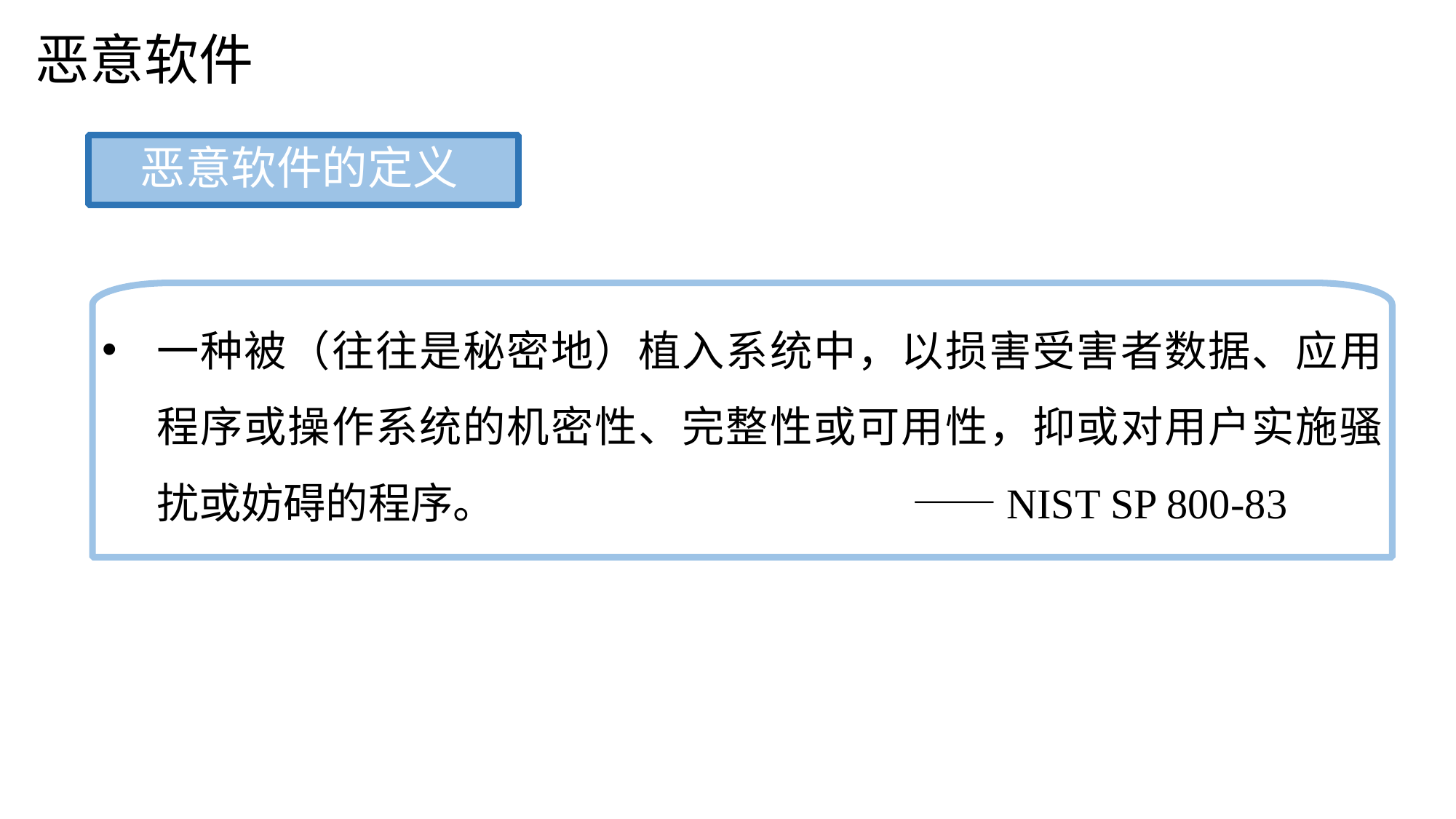

恶意软件

恶意软件的定义
一种被（往往是秘密地）植入系统中，以损害受害者数据、应用程序或操作系统的机密性、完整性或可用性，抑或对用户实施骚扰或妨碍的程序。                                            ——NIST SP 800-83